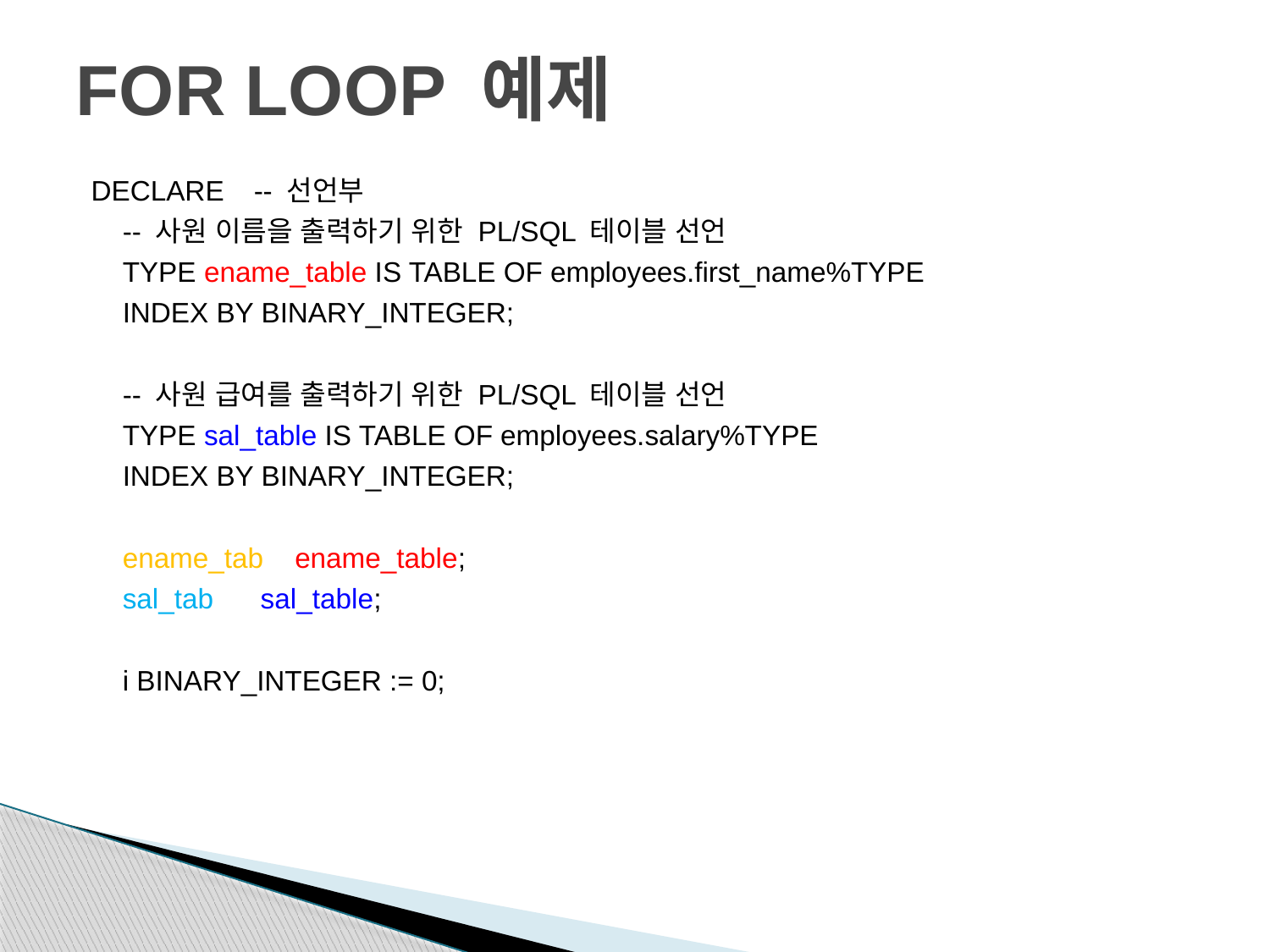

# FOR LOOP 예제
DECLARE	-- 선언부
    -- 사원 이름을 출력하기 위한 PL/SQL 테이블 선언
    TYPE ename_table IS TABLE OF employees.first_name%TYPE
    INDEX BY BINARY_INTEGER;

    -- 사원 급여를 출력하기 위한 PL/SQL 테이블 선언
    TYPE sal_table IS TABLE OF employees.salary%TYPE
    INDEX BY BINARY_INTEGER;

    ename_tab    ename_table;
    sal_tab      sal_table;

    i BINARY_INTEGER := 0;